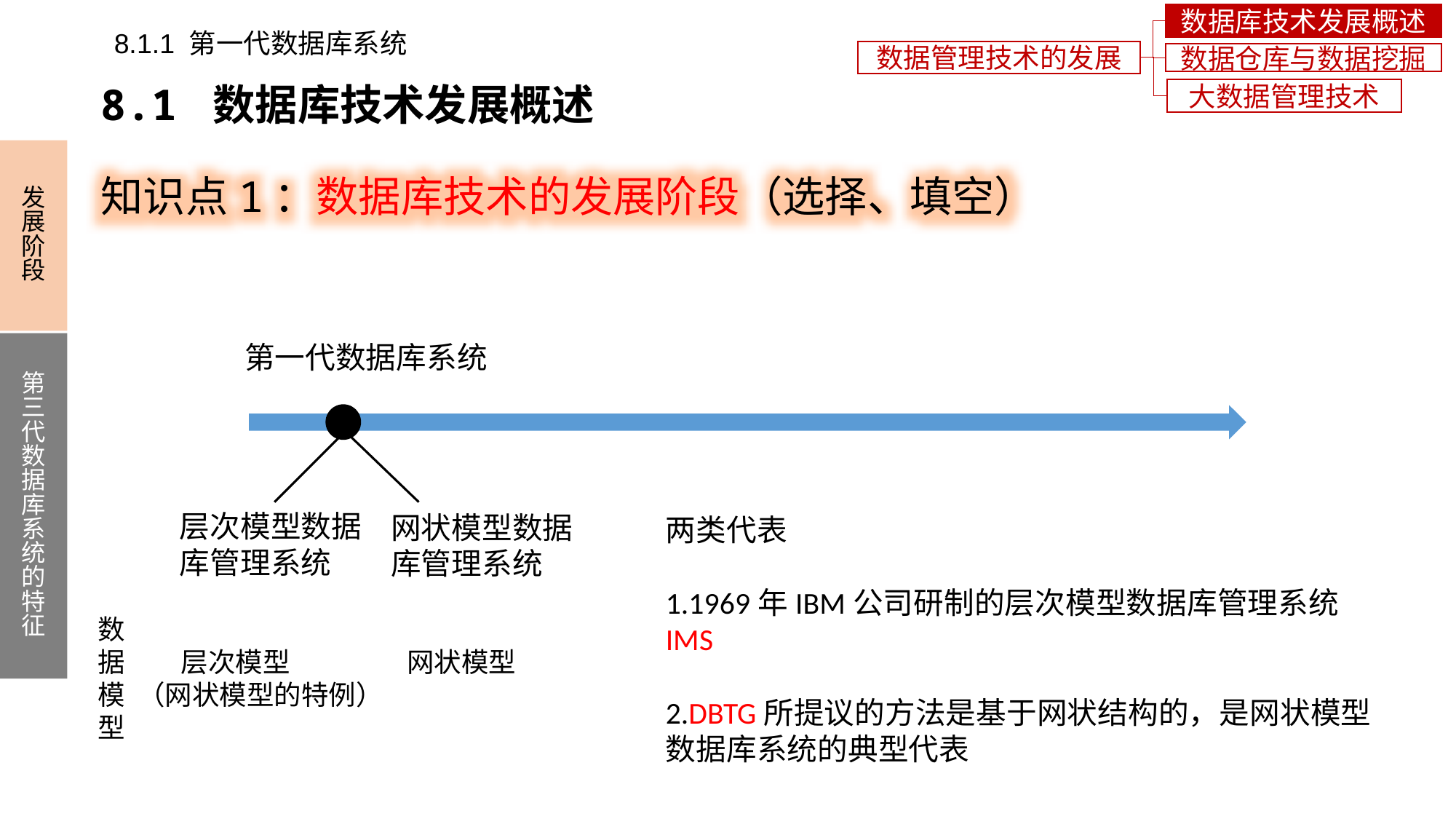

数据库技术发展概述
8.1.1 第一代数据库系统
数据管理技术的发展
数据仓库与数据挖掘
8.1 数据库技术发展概述
大数据管理技术
知识点1：数据库技术的发展阶段（选择、填空）
发展阶段
第三代数据库系统的特征
第一代数据库系统

层次模型数据库管理系统
网状模型数据库管理系统
两类代表

1.1969年IBM公司研制的层次模型数据库管理系统IMS

2.DBTG所提议的方法是基于网状结构的，是网状模型数据库系统的典型代表
数
据         层次模型                   网状模型
模  （网状模型的特例）
型